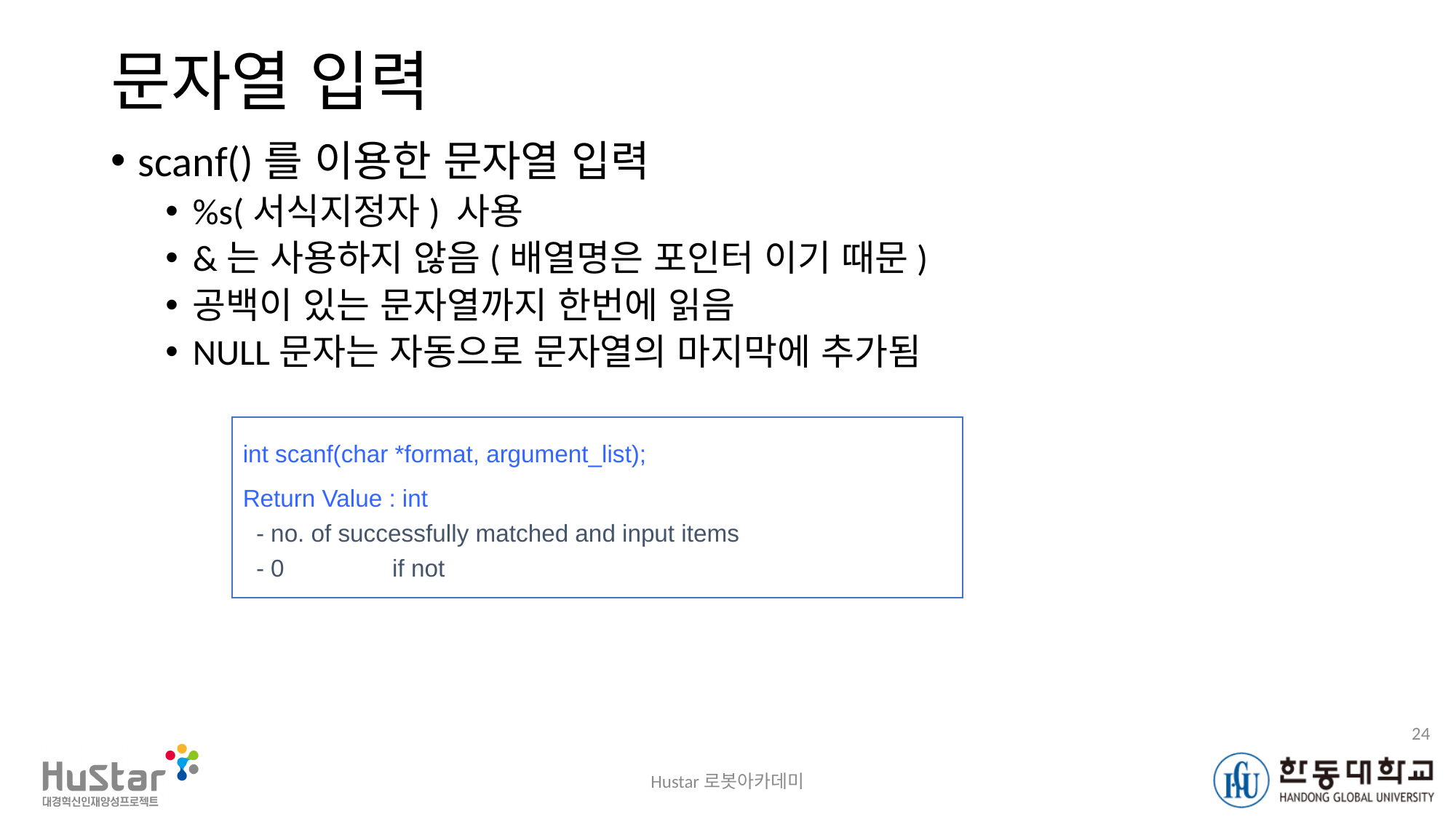

# 문자열 입력
scanf()를 이용한 문자열 입력
%s(서식지정자) 사용
&는 사용하지 않음(배열명은 포인터 이기 때문)
공백이 있는 문자열까지 한번에 읽음
NULL문자는 자동으로 문자열의 마지막에 추가됨

int scanf(char *format, argument_list);
Return Value : int
  - no. of successfully matched and input items
  - 0  	      if not
24
Hustar로봇아카데미